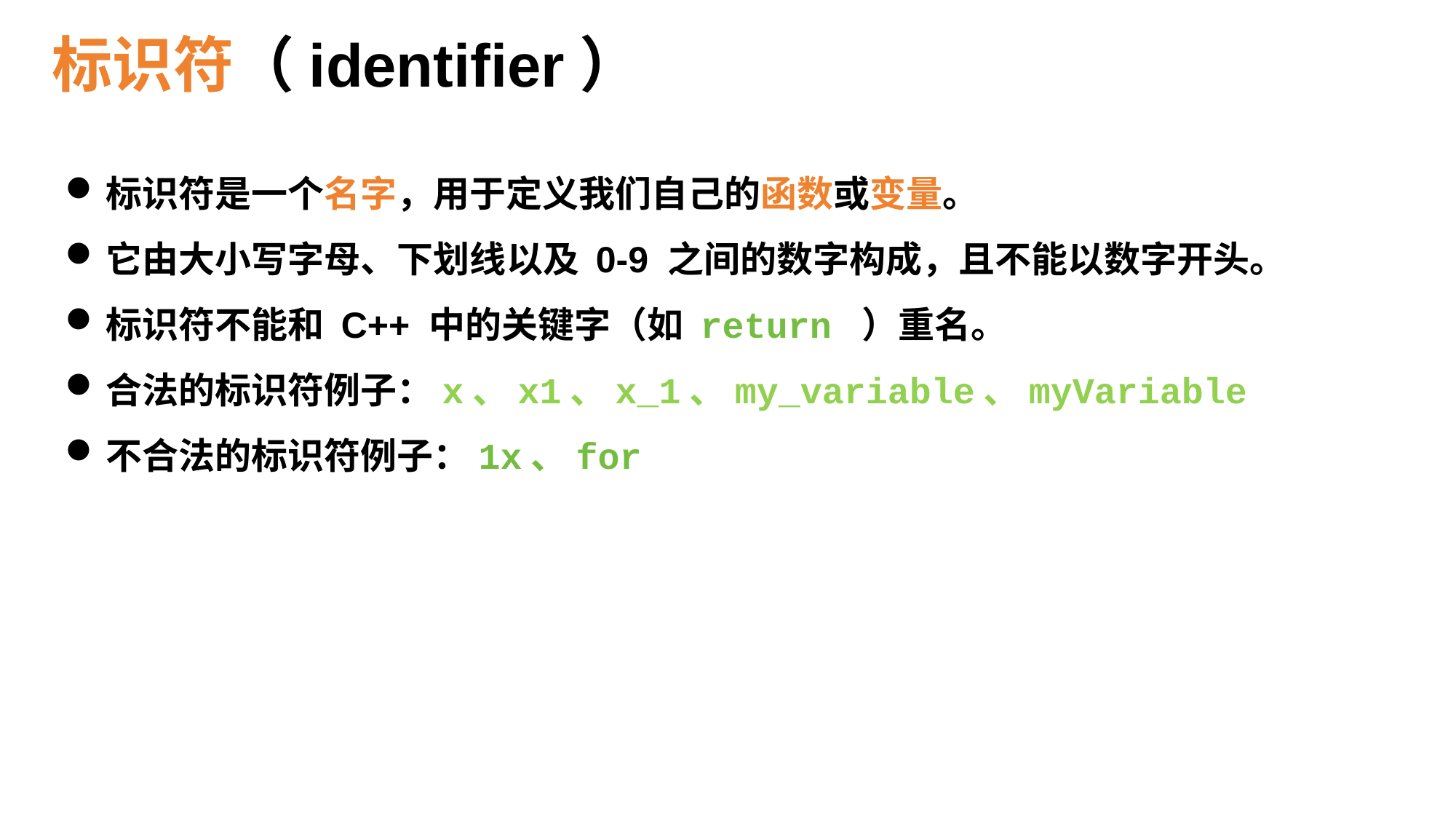

标识符（identifier）
标识符是一个名字，用于定义我们自己的函数或变量。
它由大小写字母、下划线以及 0-9 之间的数字构成，且不能以数字开头。
标识符不能和 C++ 中的关键字（如 return ）重名。
合法的标识符例子：x、x1、x_1、my_variable、myVariable
不合法的标识符例子：1x、for
2017